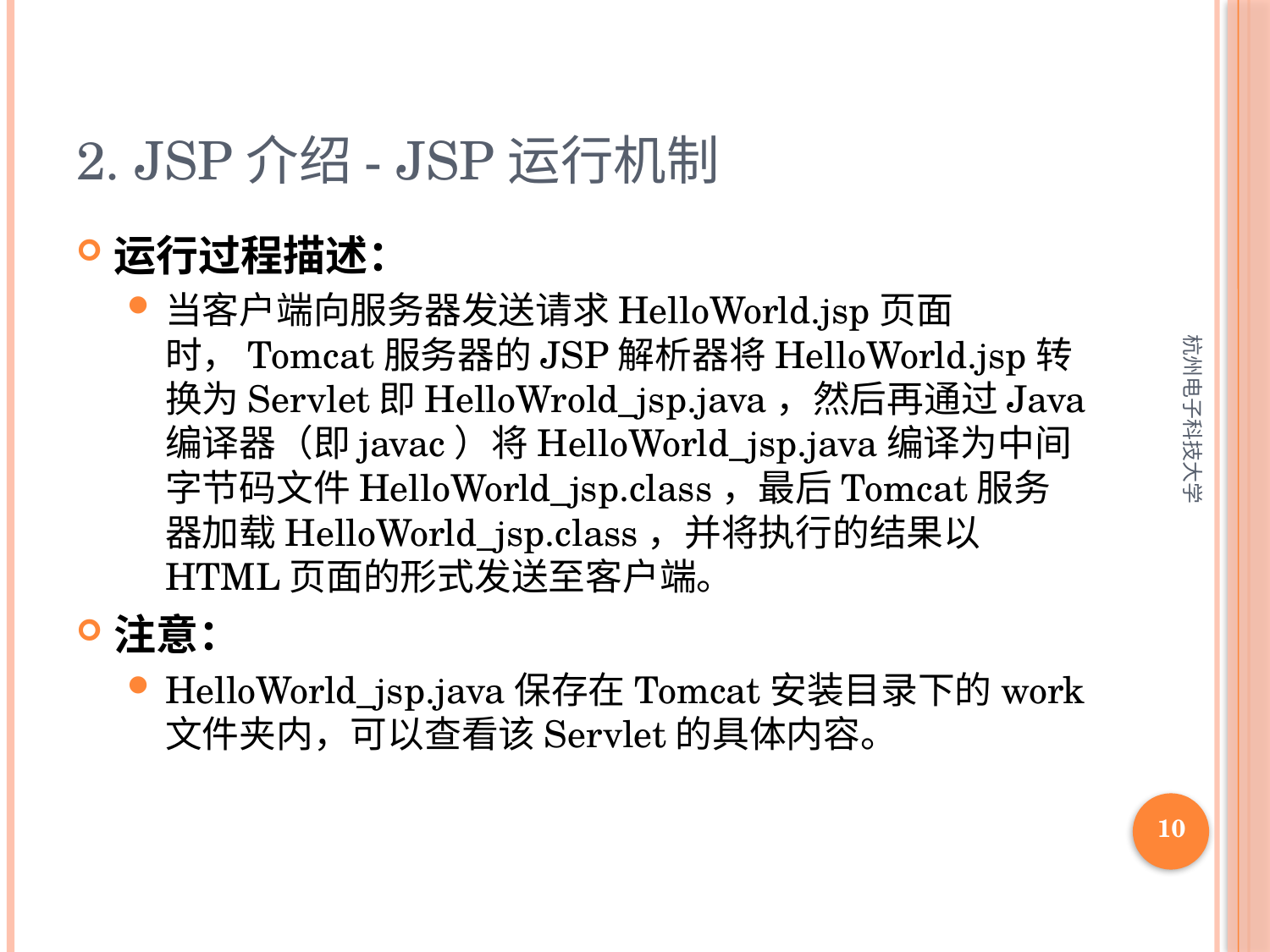

2. JSP介绍- JSP运行机制
运行过程描述：
当客户端向服务器发送请求HelloWorld.jsp页面时，Tomcat服务器的JSP解析器将HelloWorld.jsp转换为Servlet即HelloWrold_jsp.java，然后再通过Java编译器（即javac）将HelloWorld_jsp.java编译为中间字节码文件HelloWorld_jsp.class，最后Tomcat服务器加载HelloWorld_jsp.class，并将执行的结果以HTML页面的形式发送至客户端。
注意：
HelloWorld_jsp.java保存在Tomcat安装目录下的work文件夹内，可以查看该Servlet的具体内容。
杭州电子科技大学
10